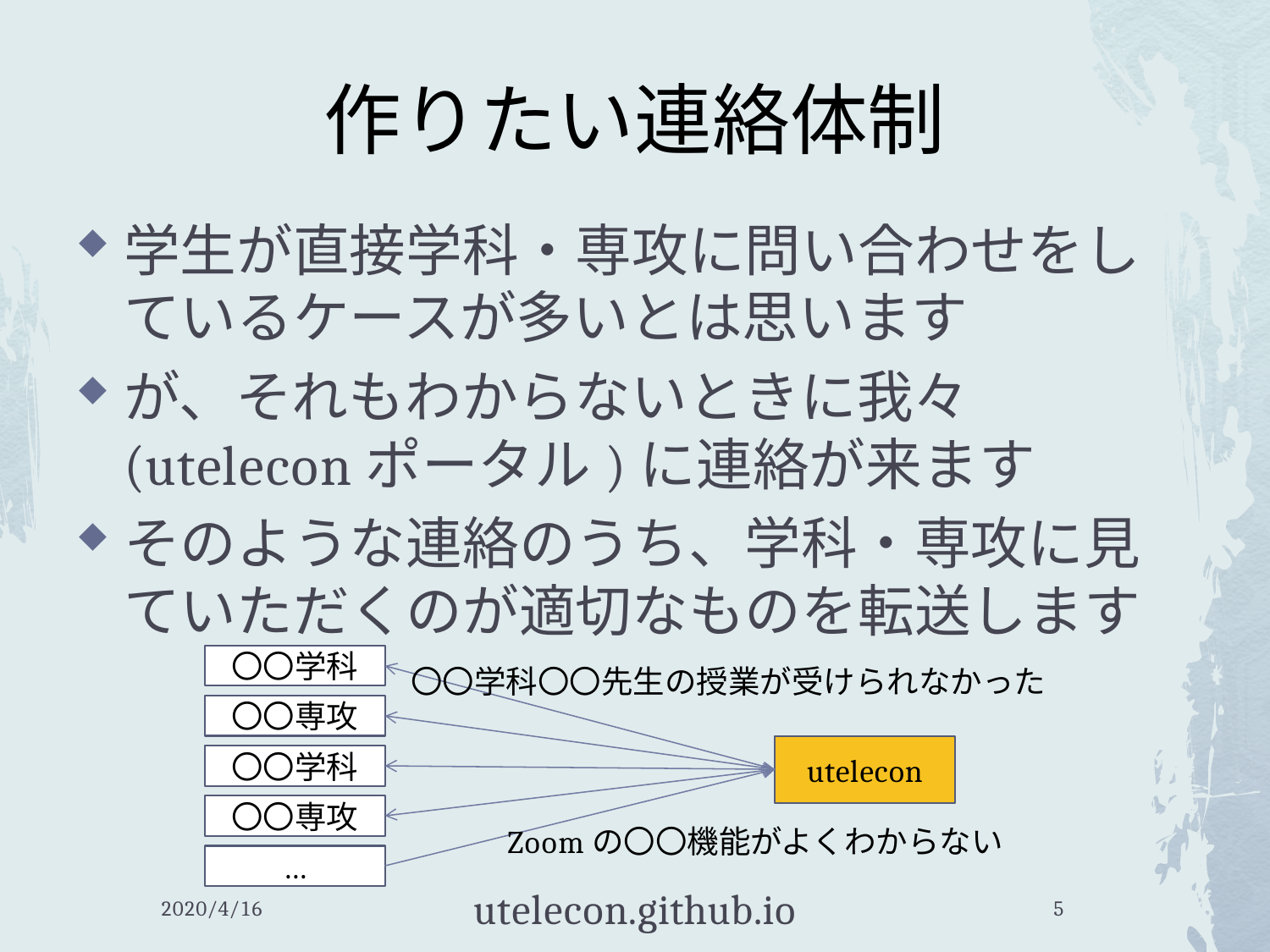

# 作りたい連絡体制
学生が直接学科・専攻に問い合わせをしているケースが多いとは思います
が、それもわからないときに我々(uteleconポータル)に連絡が来ます
そのような連絡のうち、学科・専攻に見ていただくのが適切なものを転送します
〇〇学科
〇〇学科〇〇先生の授業が受けられなかった
〇〇専攻
utelecon
〇〇学科
〇〇専攻
Zoomの〇〇機能がよくわからない
…
2020/4/16
utelecon.github.io
5